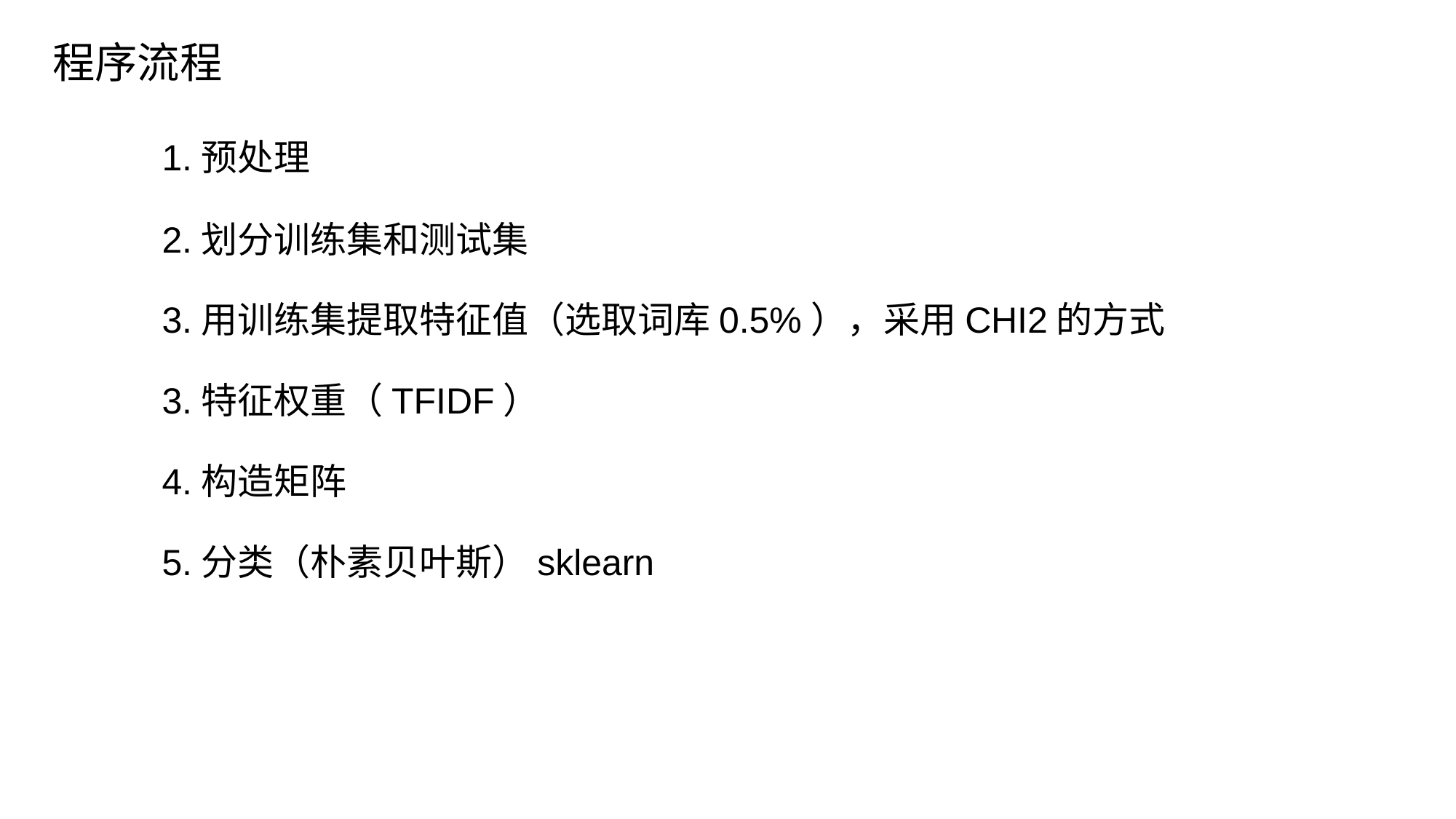

程序流程
	1.预处理
	2.划分训练集和测试集
	3.用训练集提取特征值（选取词库0.5%），采用CHI2的方式
	3.特征权重（TFIDF）
	4.构造矩阵
	5.分类（朴素贝叶斯）sklearn